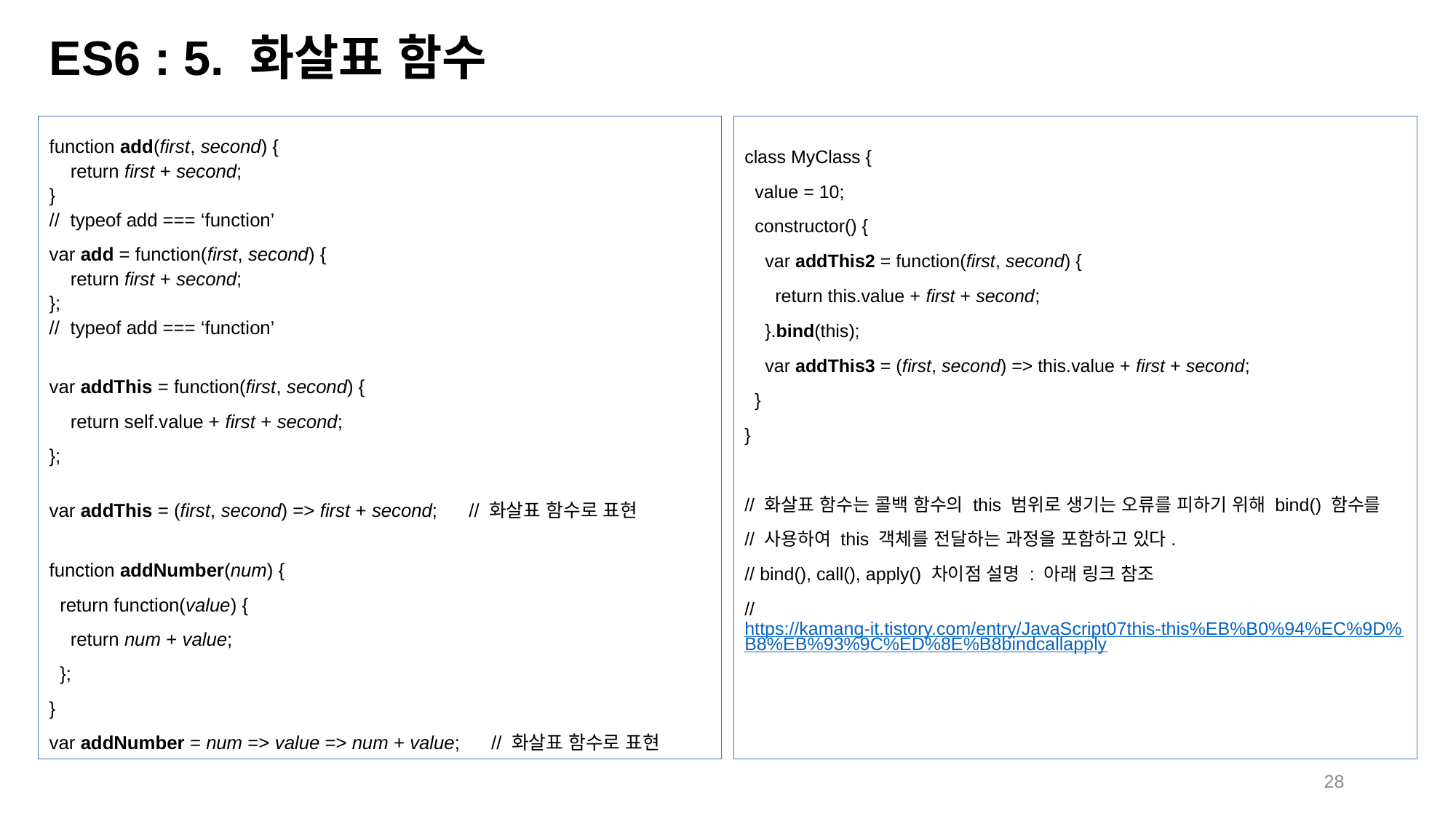

# ES6 : 5. 화살표 함수

function add(first, second) {
    return first + second;
}
//  typeof add === ‘function’
var add = function(first, second) {
    return first + second;
};
//  typeof add === ‘function’

var addThis = function(first, second) {
    return self.value + first + second;
};
var addThis = (first, second) => first + second;      // 화살표 함수로 표현

function addNumber(num) {
  return function(value) {
    return num + value;
  };
}
var addNumber = num => value => num + value;      // 화살표 함수로 표현

class MyClass {
  value = 10;
  constructor() {
    var addThis2 = function(first, second) {
      return this.value + first + second;
    }.bind(this);
    var addThis3 = (first, second) => this.value + first + second;
  }
}

// 화살표 함수는 콜백 함수의 this 범위로 생기는 오류를 피하기 위해 bind() 함수를
// 사용하여 this 객체를 전달하는 과정을 포함하고 있다.
// bind(), call(), apply() 차이점 설명 : 아래 링크 참조
// https://kamang-it.tistory.com/entry/JavaScript07this-this%EB%B0%94%EC%9D%B8%EB%93%9C%ED%8E%B8bindcallapply
28